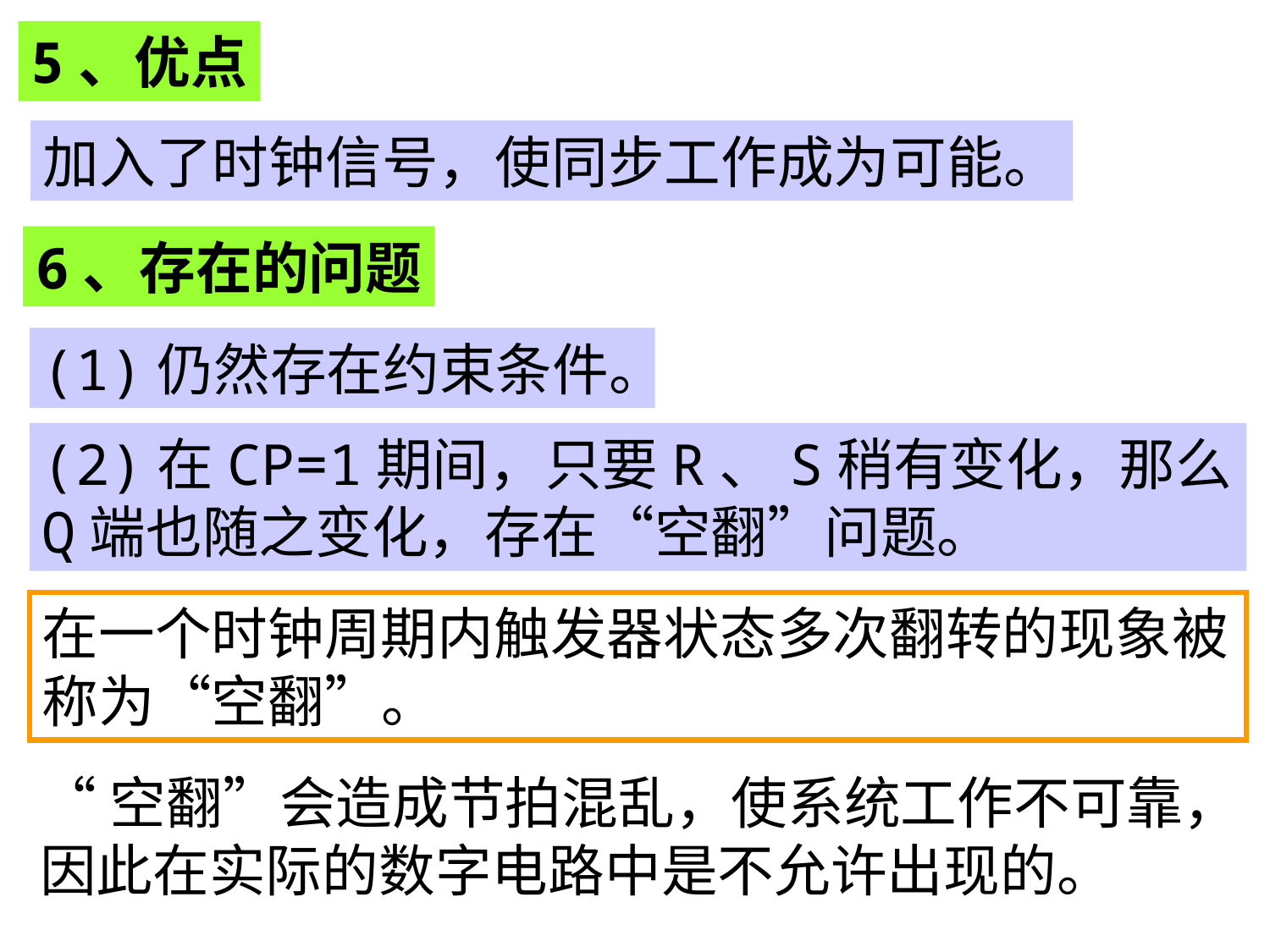

5、优点
加入了时钟信号，使同步工作成为可能。
6、存在的问题
(1)仍然存在约束条件。
(2)在CP=1期间，只要R、S稍有变化，那么Q端也随之变化，存在“空翻”问题。
在一个时钟周期内触发器状态多次翻转的现象被称为“空翻”。
“空翻”会造成节拍混乱，使系统工作不可靠，因此在实际的数字电路中是不允许出现的。
26